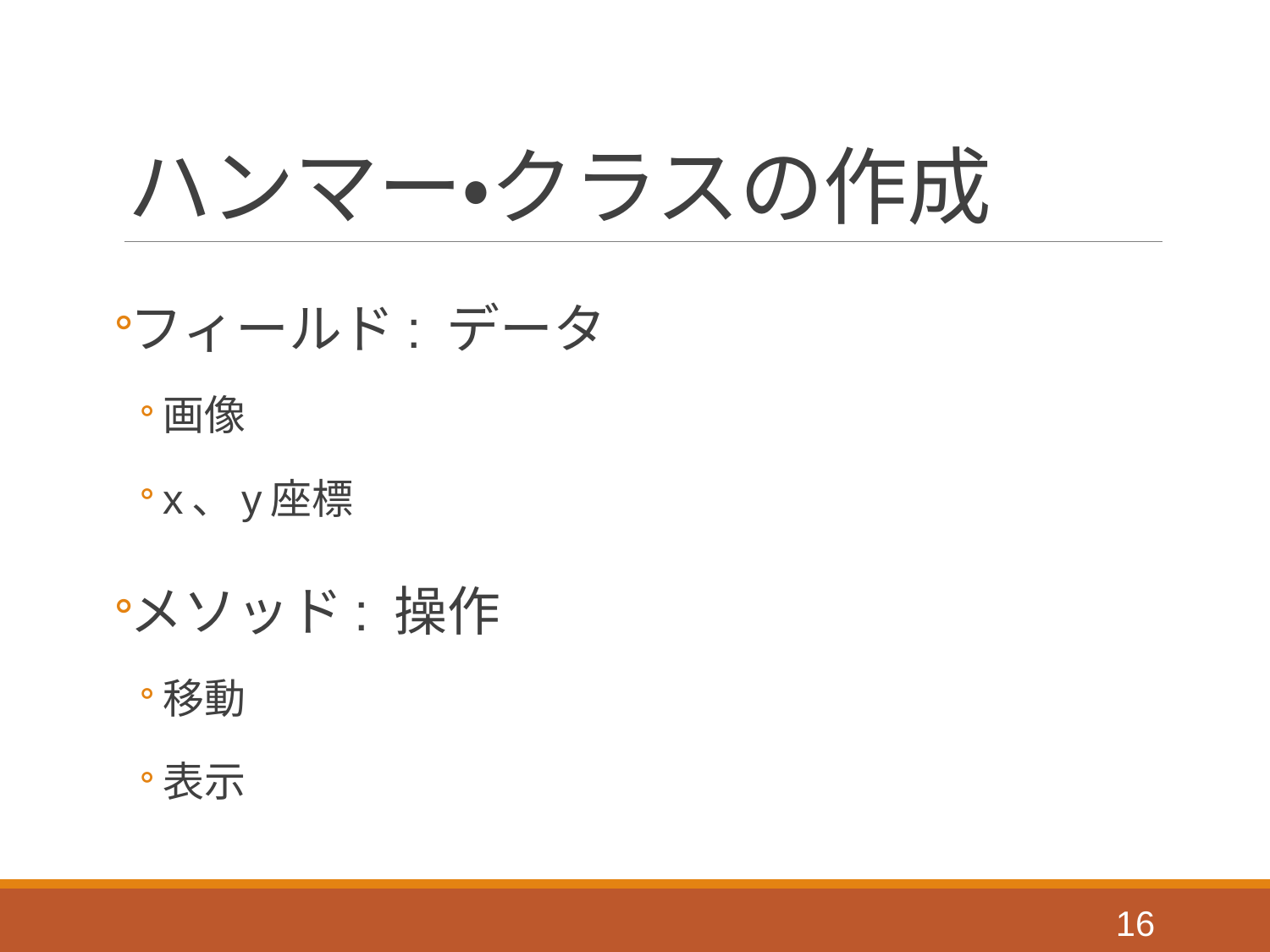

# ハンマー・クラスの作成
フィールド: データ
画像
x、y座標
メソッド: 操作
移動
表示
16